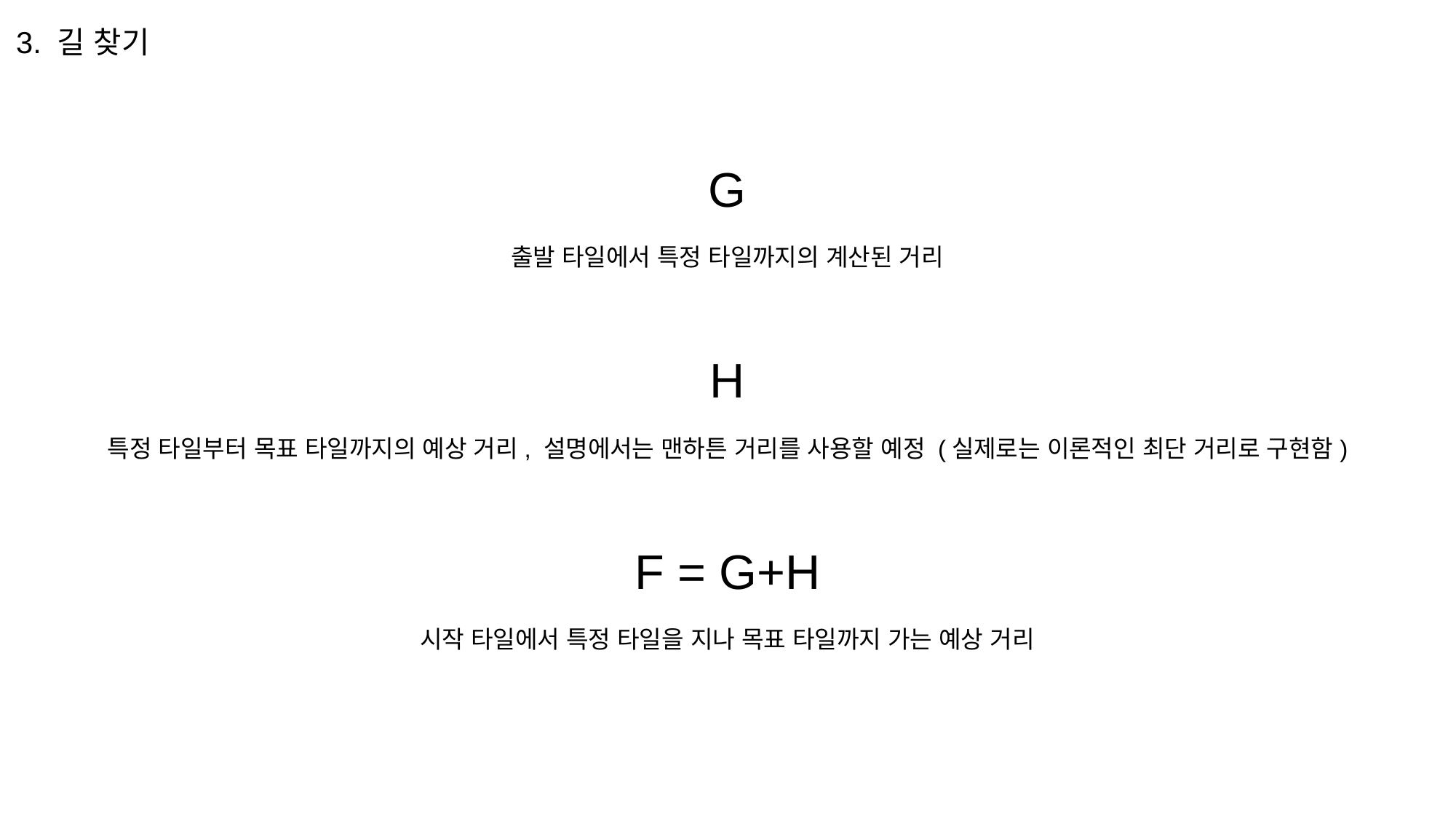

3. 길 찾기
G
출발 타일에서 특정 타일까지의 계산된 거리
H
특정 타일부터 목표 타일까지의 예상 거리, 설명에서는 맨하튼 거리를 사용할 예정 (실제로는 이론적인 최단 거리로 구현함)
F = G+H
시작 타일에서 특정 타일을 지나 목표 타일까지 가는 예상 거리